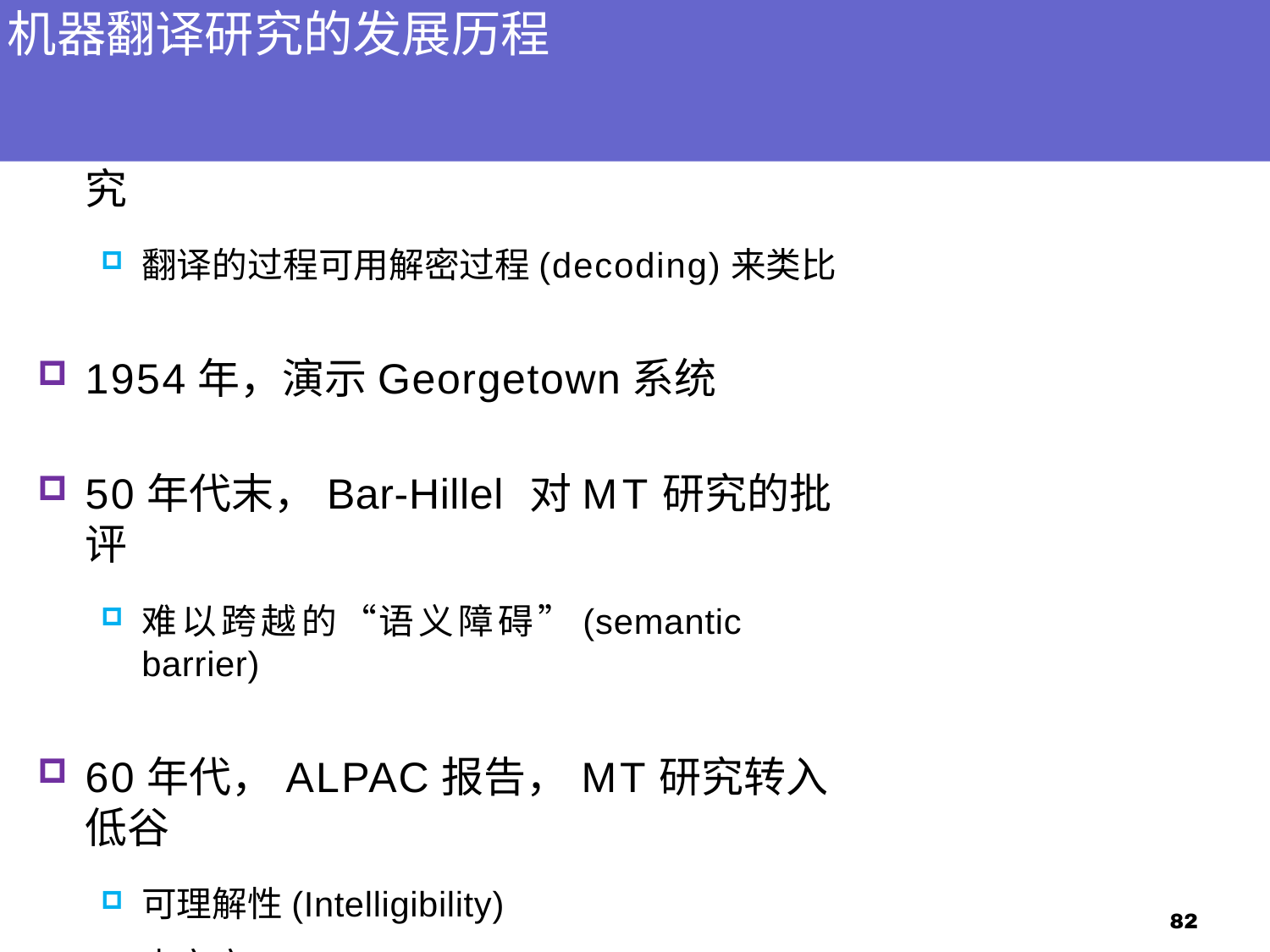

# 机器翻译研究的发展历程
1949年，Warren Weaver提倡MT研究
翻译的过程可用解密过程(decoding)来类比

1954年，演示Georgetown系统

50年代末，Bar-Hillel 对MT研究的批评
难以跨越的“语义障碍”(semantic barrier)

60年代，ALPAC报告，MT研究转入低谷
可理解性(Intelligibility)
忠实度(Fidelity)
82